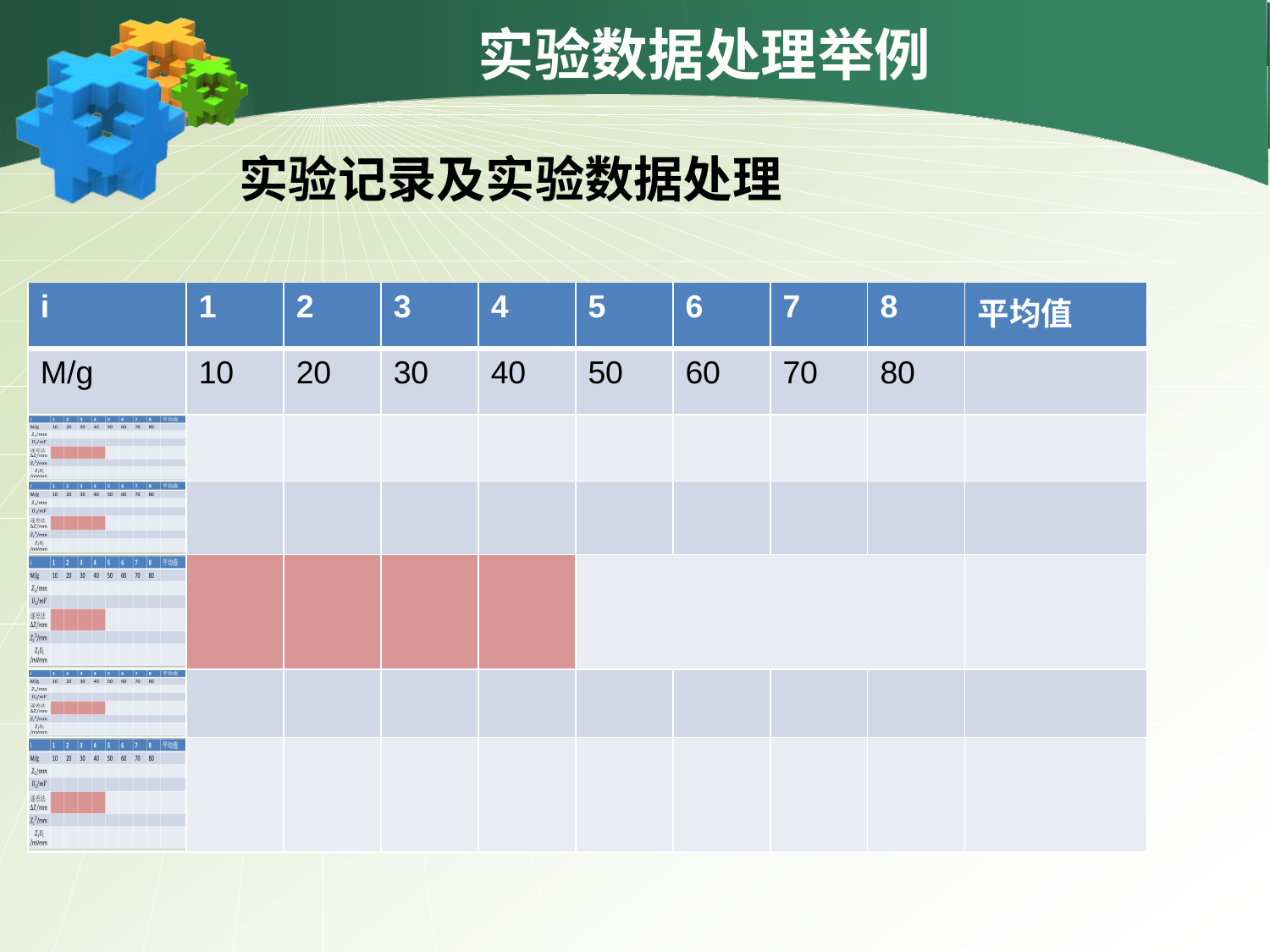

实验数据处理举例

实验记录及实验数据处理

| i | 1 | 2 | 3 | 4 | 5 | 6 | 7 | 8 | 平均值 |
| --- | --- | --- | --- | --- | --- | --- | --- | --- | --- |
| M/g | 10 | 20 | 30 | 40 | 50 | 60 | 70 | 80 |  |
|  |  |  |  |  |  |  |  |  |  |
|  |  |  |  |  |  |  |  |  |  |
|  |  |  |  |  |  |  |  |  |  |
|  |  |  |  |  |  |  |  |  |  |
|  |  |  |  |  |  |  |  |  |  |